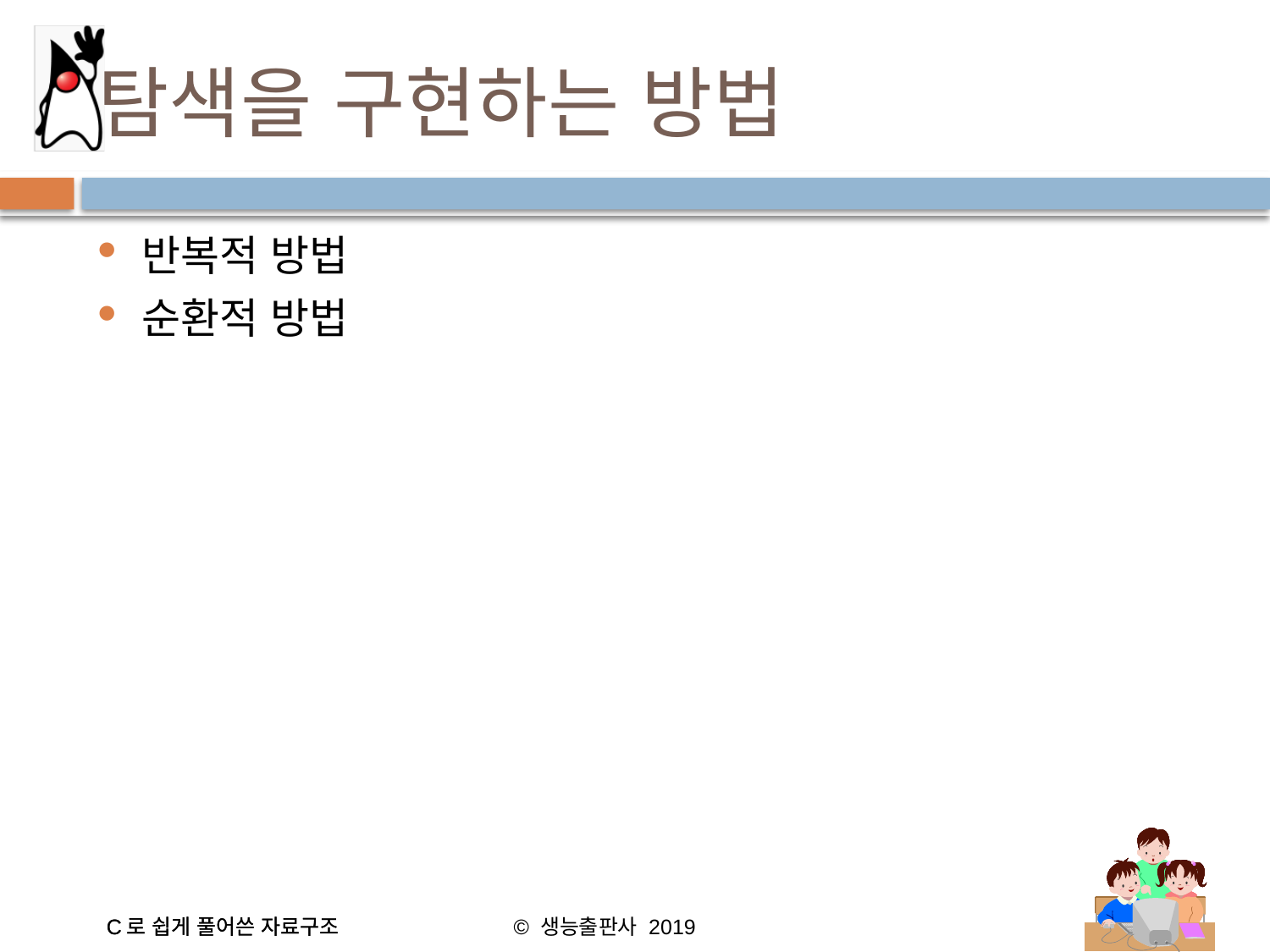

# 탐색을 구현하는 방법
반복적 방법
순환적 방법